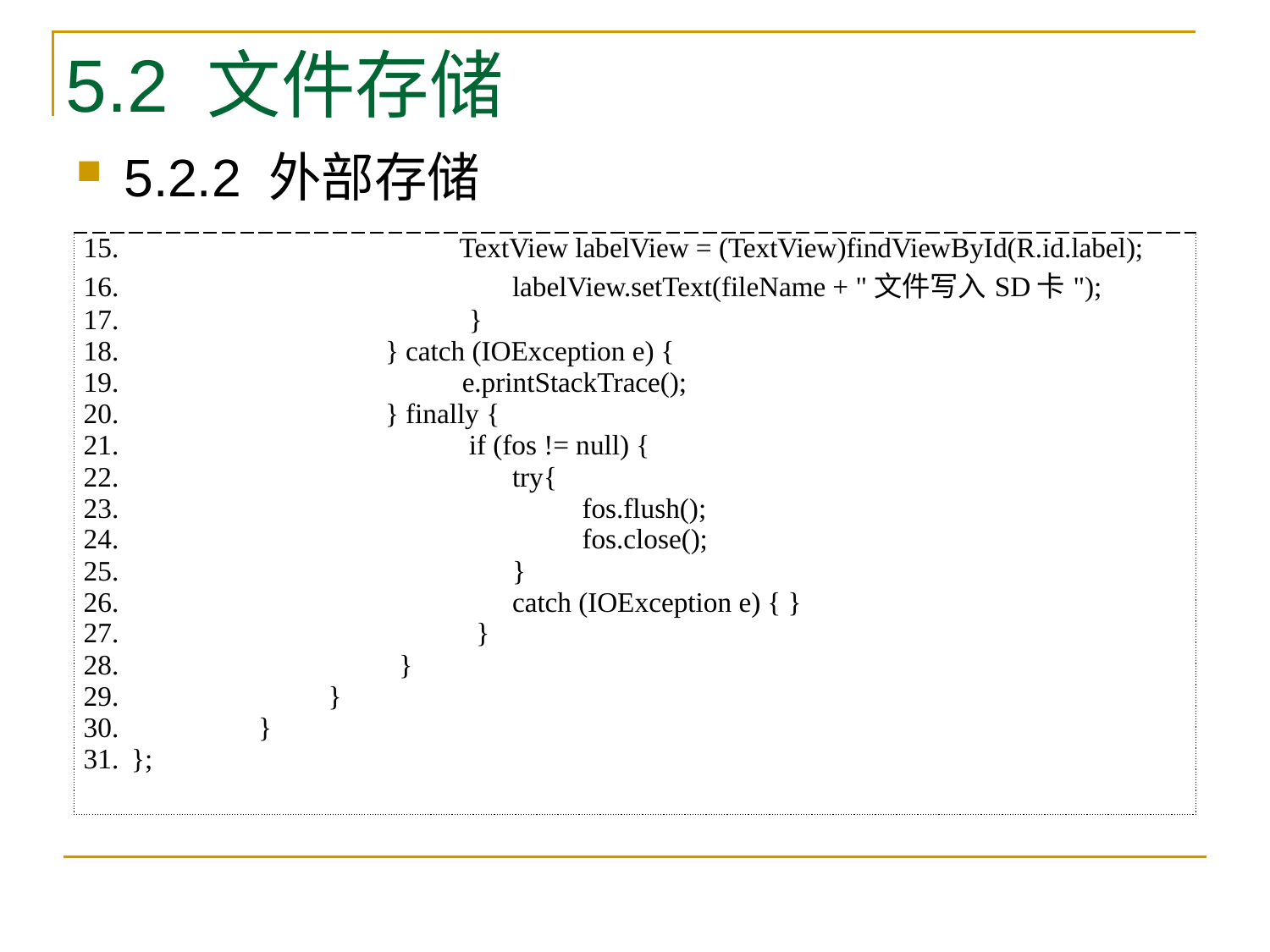

# 5.2 文件存储
5.2.2 外部存储

| TextView labelView = (TextView)findViewById(R.id.label); labelView.setText(fileName + "文件写入SD卡"); } } catch (IOException e) { e.printStackTrace(); } finally { if (fos != null) { try{ fos.flush(); fos.close(); } catch (IOException e) { } } } } } }; |
| --- |